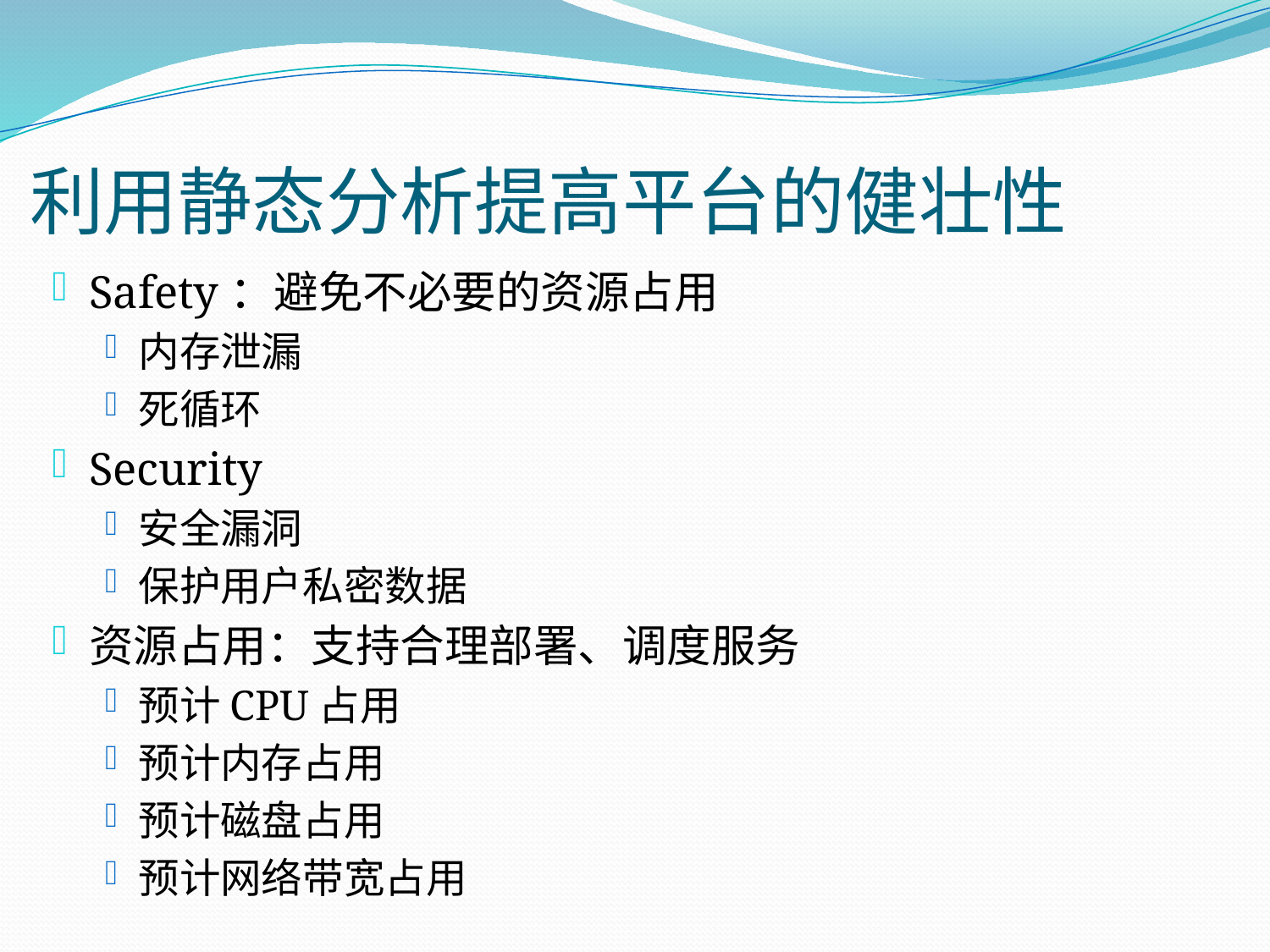

# 利用静态分析提高平台的健壮性
Safety：避免不必要的资源占用
内存泄漏
死循环
Security
安全漏洞
保护用户私密数据
资源占用：支持合理部署、调度服务
预计CPU占用
预计内存占用
预计磁盘占用
预计网络带宽占用